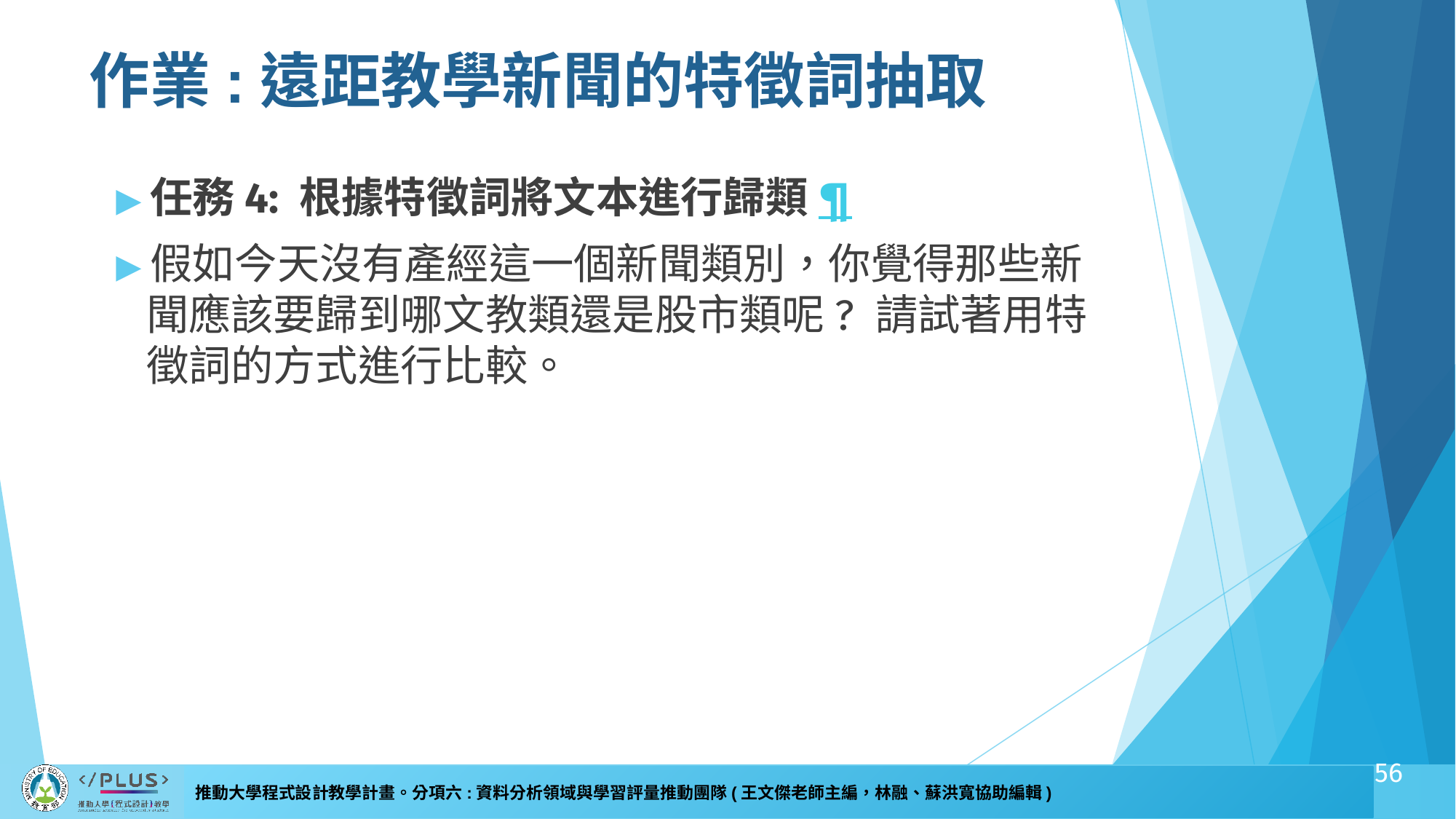

# 作業:遠距教學新聞的特徵詞抽取
任務4: 根據特徵詞將文本進行歸類¶
假如今天沒有產經這一個新聞類別，你覺得那些新聞應該要歸到哪文教類還是股市類呢? 請試著用特徵詞的方式進行比較。

56